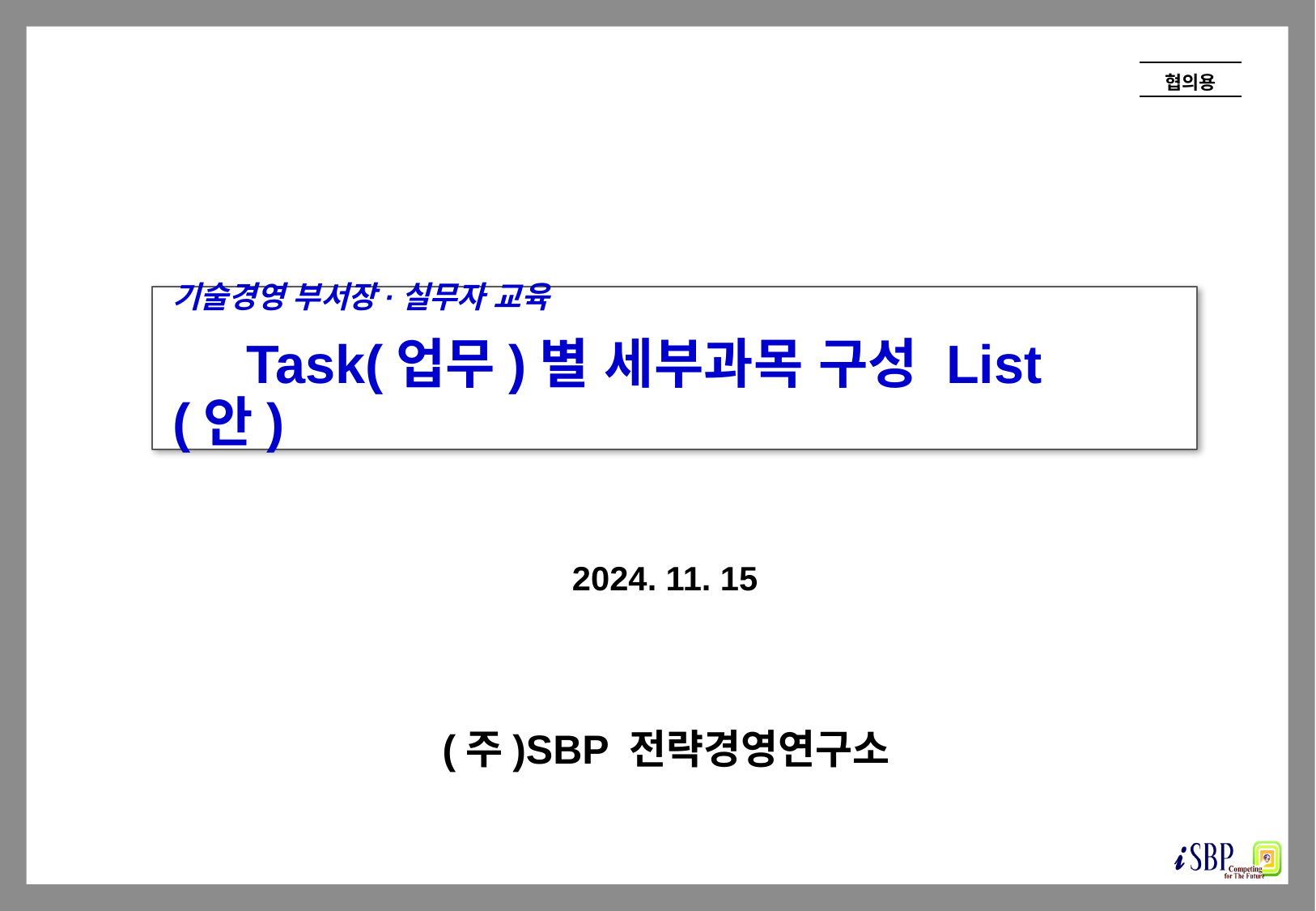

| 협의용 |
| --- |

# 기술경영 부서장·실무자 교육 Task(업무)별 세부과목 구성 List (안)
2024. 11. 15
(주)SBP 전략경영연구소